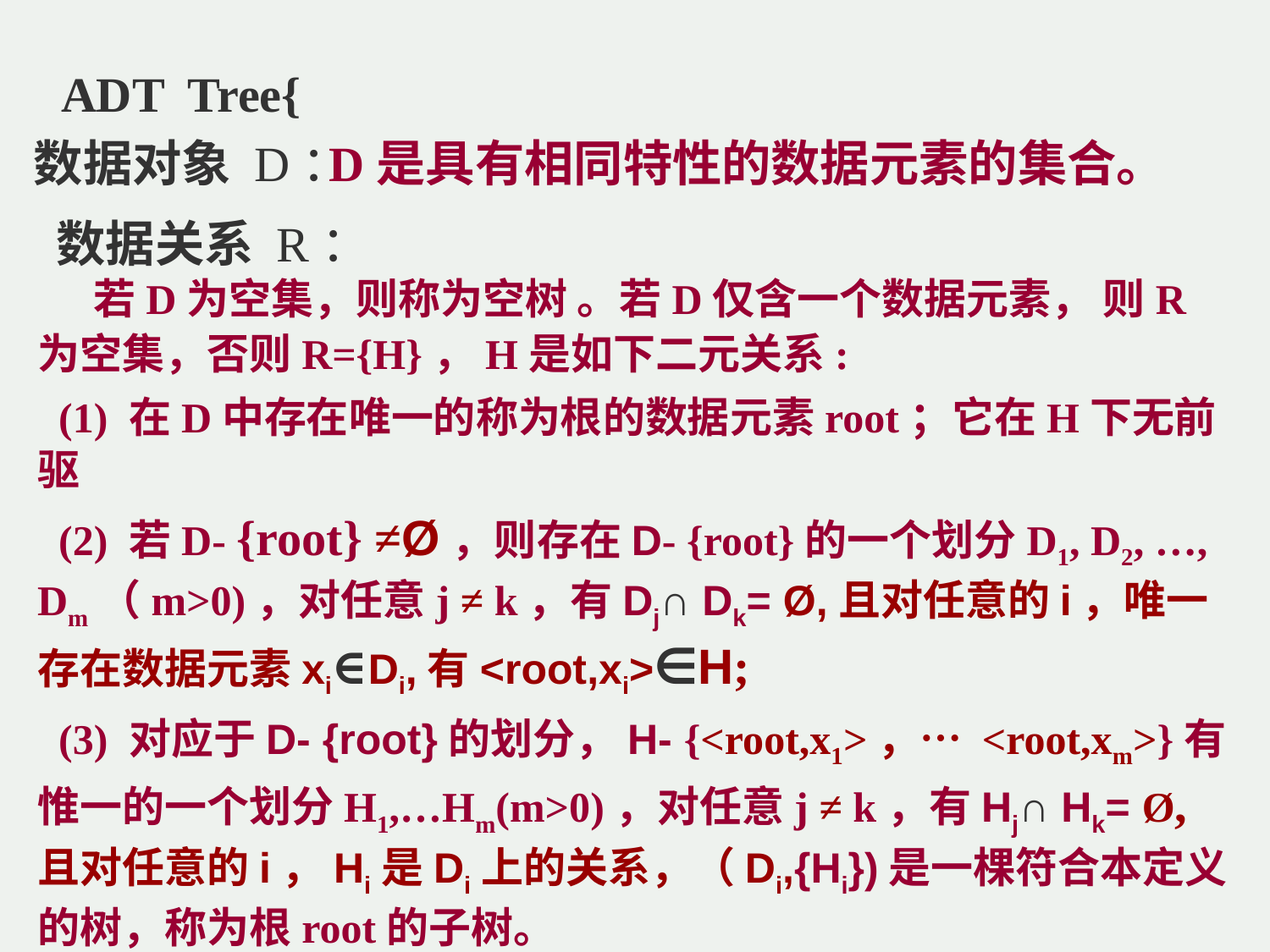

ADT  Tree{
数据对象 D：
D是具有相同特性的数据元素的集合。
 数据关系 R：
    若D为空集，则称为空树 。若D仅含一个数据元素， 则R为空集，否则R={H}，H是如下二元关系:
  (1) 在D中存在唯一的称为根的数据元素root；它在H下无前驱
  (2) 若D- {root} ≠Ø，则存在D- {root}的一个划分D1, D2, …, Dm（m>0)，对任意j ≠ k，有Dj∩ Dk= Ø,且对任意的i，唯一存在数据元素xi∈Di,有<root,xi>∈H;
  (3) 对应于D- {root}的划分，H- {<root,x1>，… <root,xm>}有惟一的一个划分H1,…Hm(m>0)，对任意j ≠ k，有Hj∩ Hk= Ø,且对任意的i，Hi是Di上的关系，（Di,{Hi})是一棵符合本定义的树，称为根root的子树。